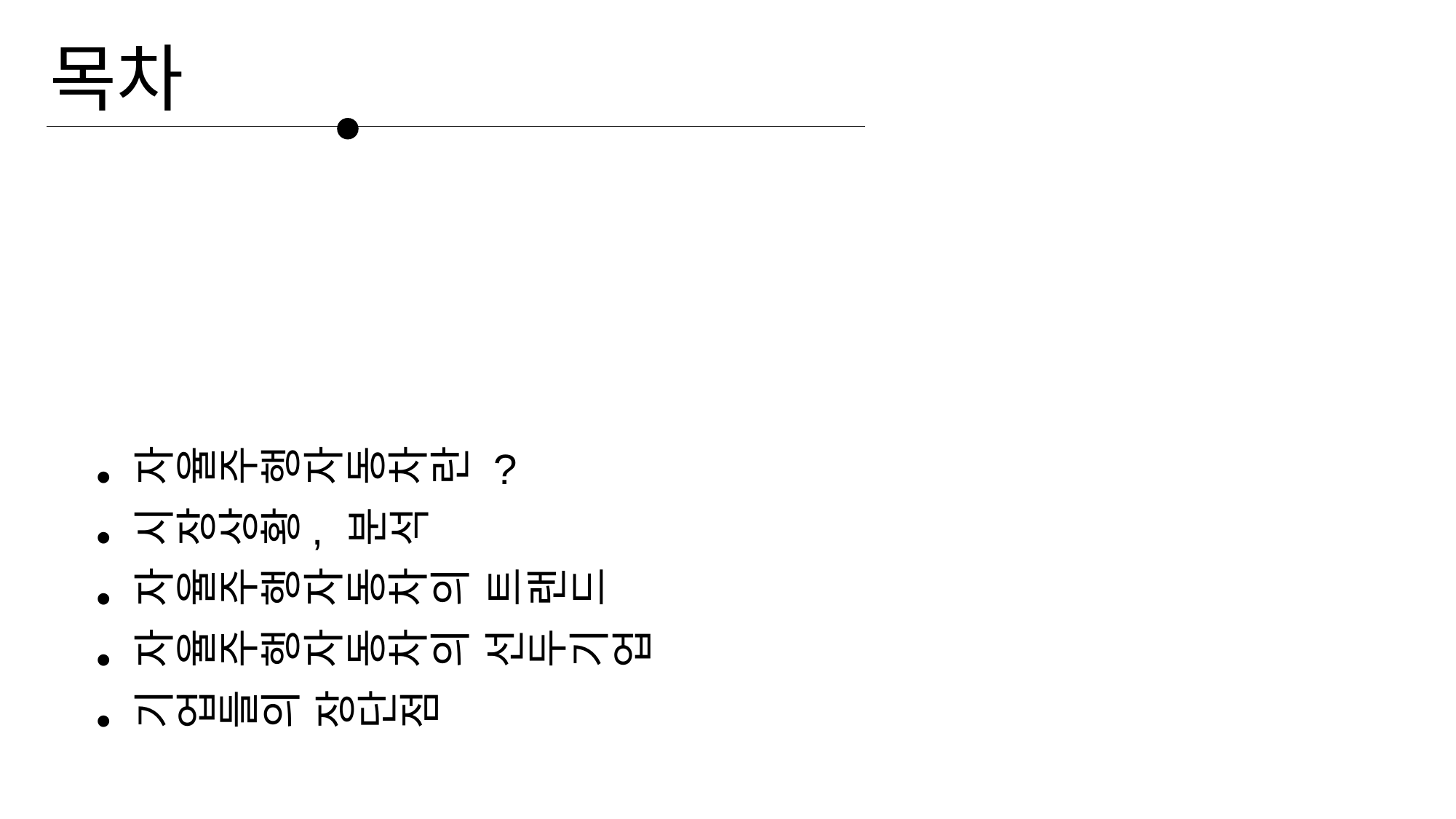

목차

자율주행자동차란 ?
시장상황, 분석
자율주행자동차의 트랜드
자율주행자동차의 선두기업
기업들의 장단점